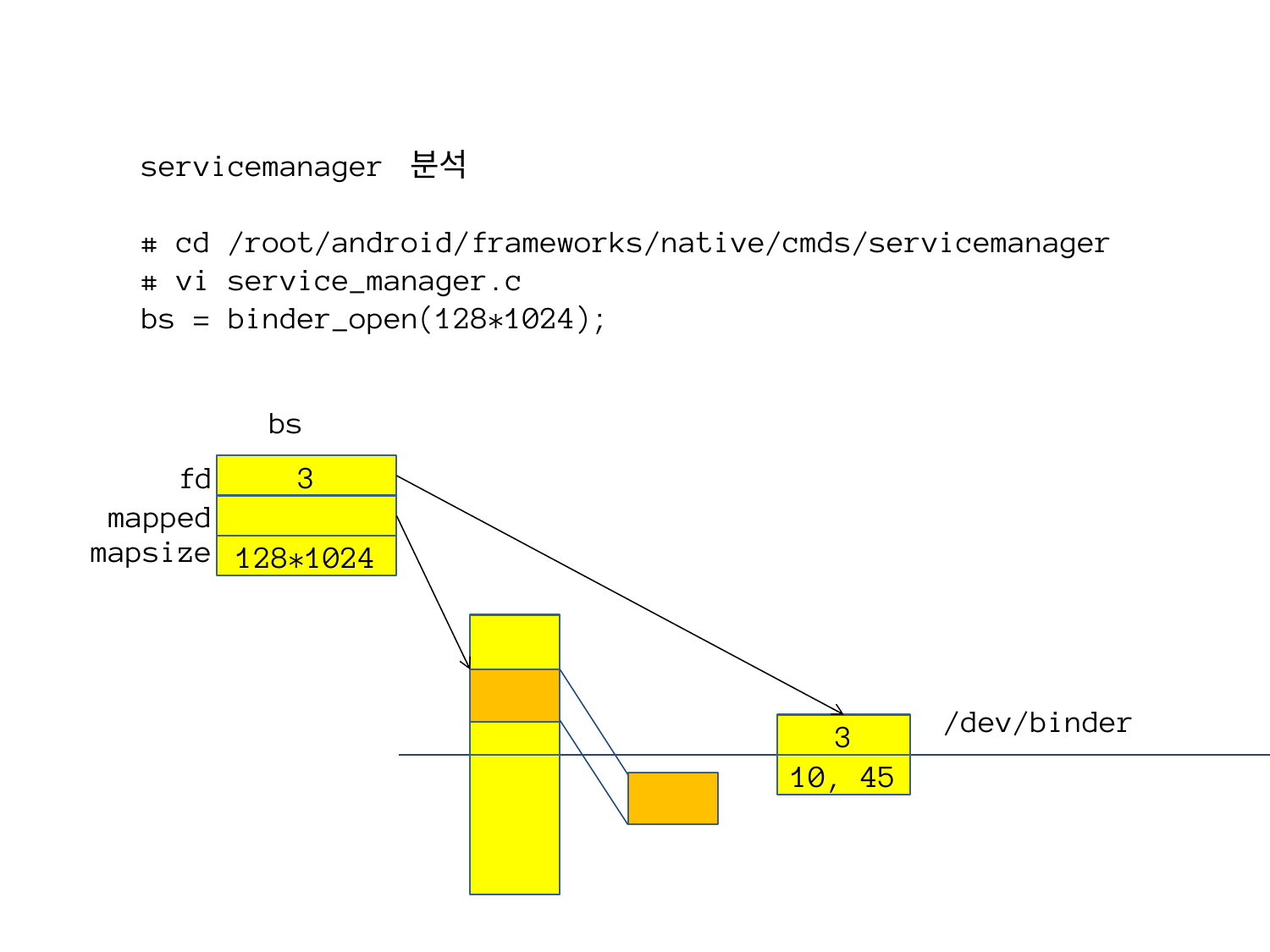

servicemanager 분석

# cd /root/android/frameworks/native/cmds/servicemanager
# vi service_manager.c
bs = binder_open(128*1024);
bs
fd
3
mapped

mapsize
128*1024

/dev/binder
3

10, 45